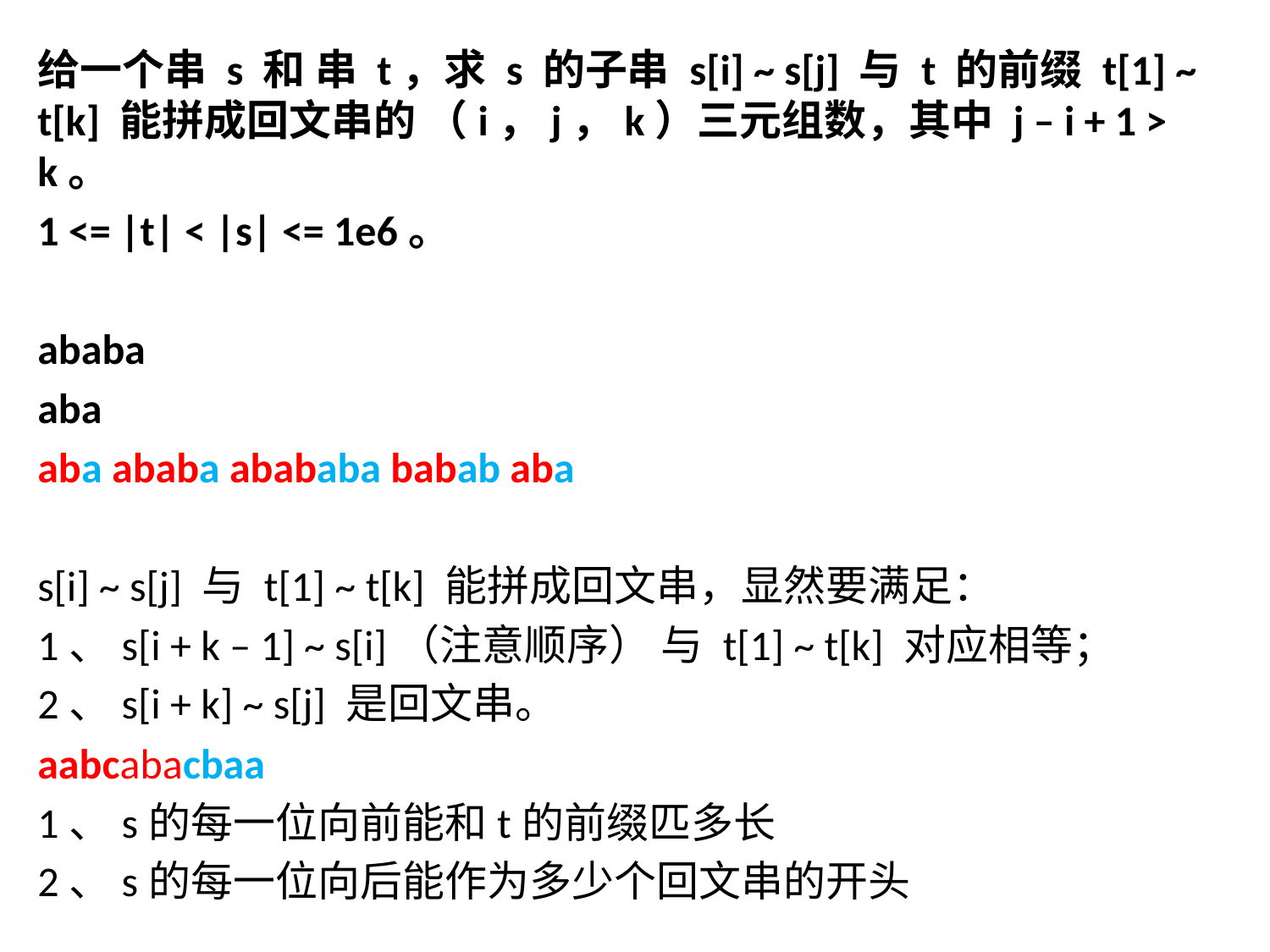

给一个串 s 和 串 t，求 s 的子串 s[i] ~ s[j] 与 t 的前缀 t[1] ~ t[k] 能拼成回文串的 （i，j，k）三元组数，其中 j – i + 1 > k。
1 <= |t| < |s| <= 1e6。

ababa
aba
aba ababa abababa babab aba

s[i] ~ s[j] 与 t[1] ~ t[k] 能拼成回文串，显然要满足：
1、s[i + k – 1] ~ s[i]（注意顺序） 与 t[1] ~ t[k] 对应相等；
2、s[i + k] ~ s[j] 是回文串。
aabcabacbaa
1、s的每一位向前能和t的前缀匹多长
2、s的每一位向后能作为多少个回文串的开头